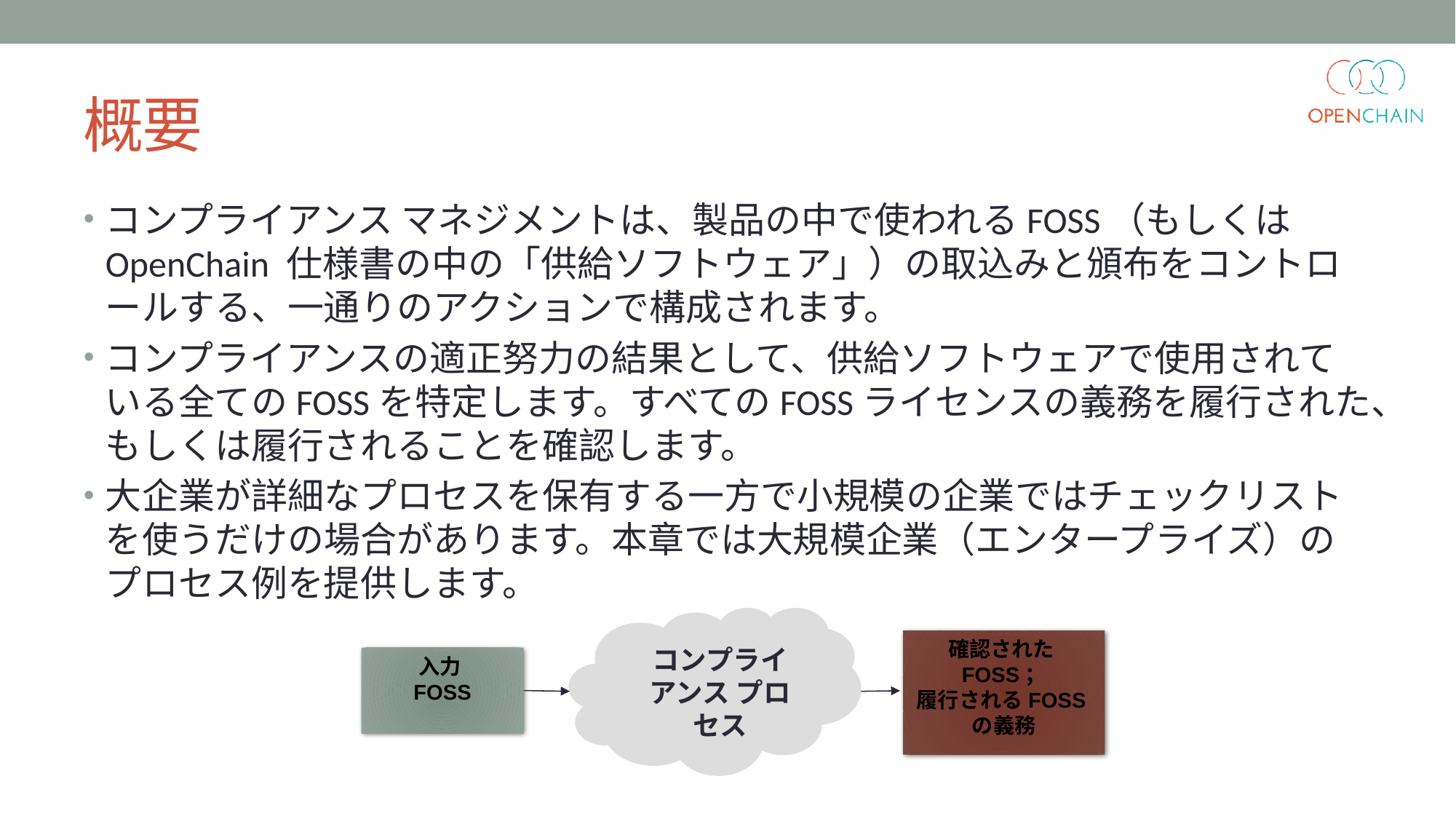

# 概要
コンプライアンス マネジメントは、製品の中で使われるFOSS（もしくはOpenChain 仕様書の中の「供給ソフトウェア」）の取込みと頒布をコントロールする、一通りのアクションで構成されます。
コンプライアンスの適正努力の結果として、供給ソフトウェアで使用されている全てのFOSSを特定します。すべてのFOSSライセンスの義務を履行された、もしくは履行されることを確認します。
大企業が詳細なプロセスを保有する一方で小規模の企業ではチェックリストを使うだけの場合があります。本章では大規模企業（エンタープライズ）のプロセス例を提供します。
確認されたFOSS；
履行されるFOSSの義務
コンプライアンス プロセス

入力
FOSS